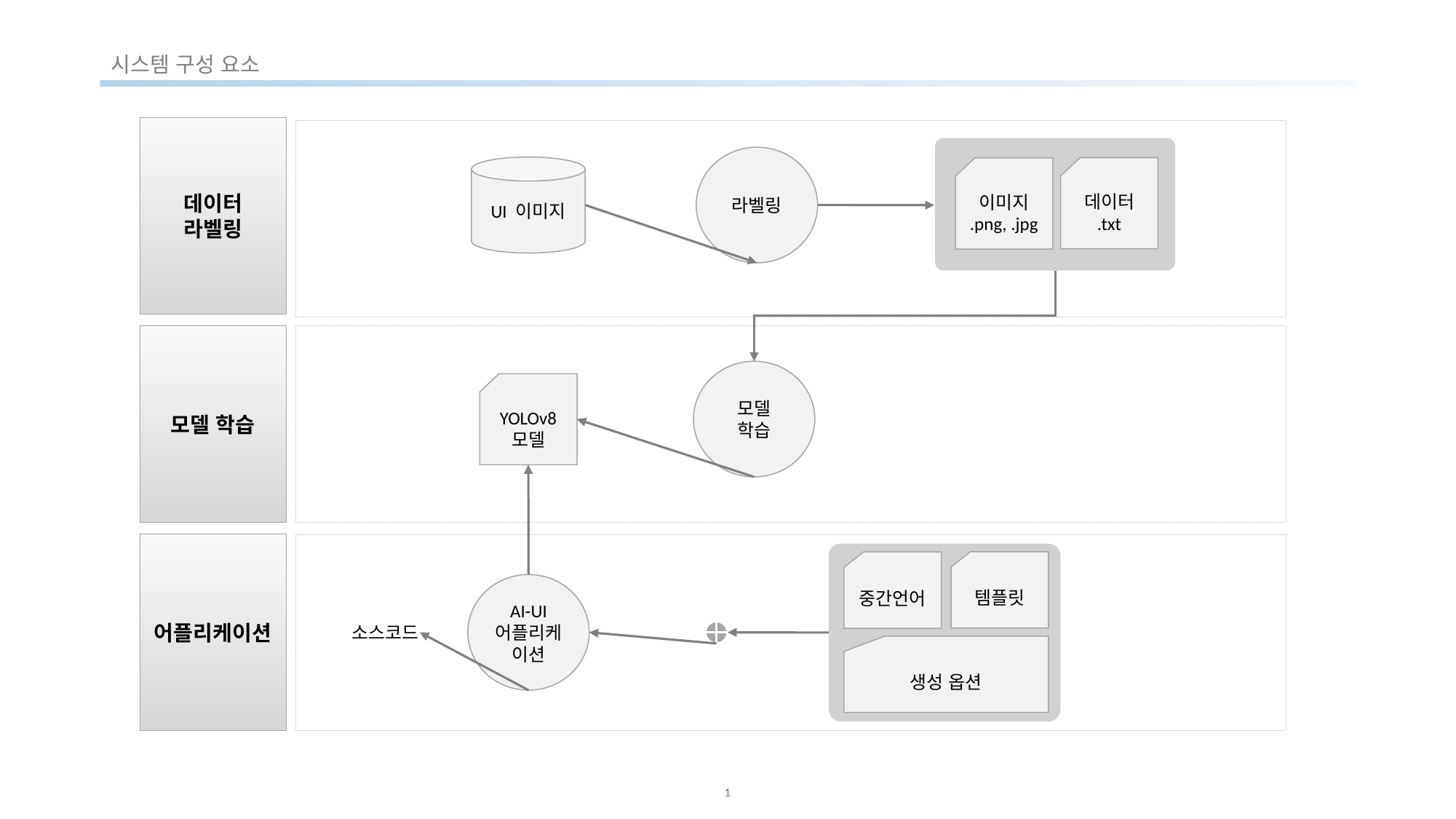

시스템 구성 요소
데이터
라벨링

라벨링
UI 이미지
데이터
.txt
이미지
.png, .jpg
모델 학습

모델
학습
YOLOv8
모델
어플리케이션

템플릿
중간언어
AI-UI
어플리케이션
소스코드

생성 옵션